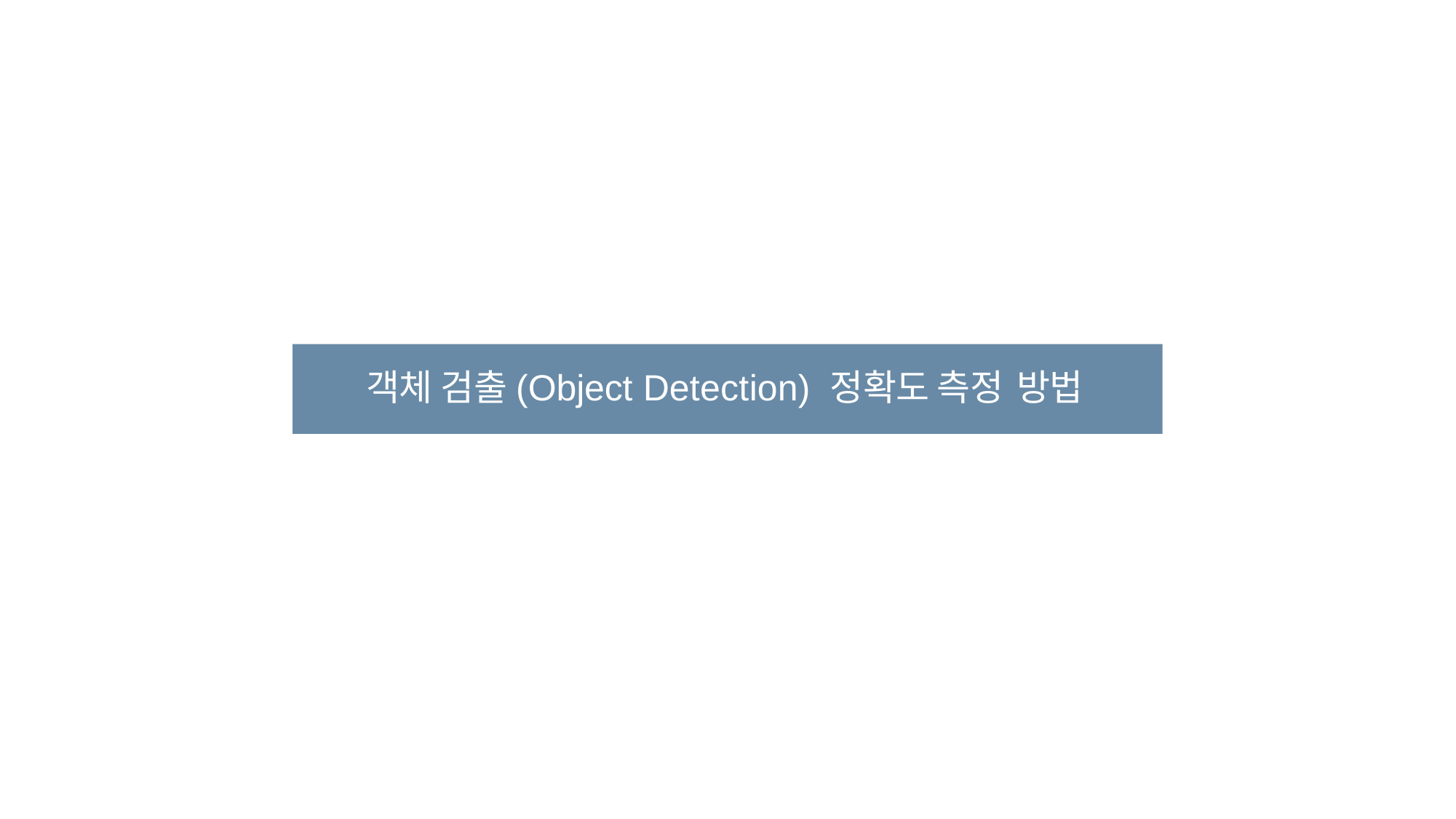

# 객체 검출(Object Detection) 정확도 측정 방법